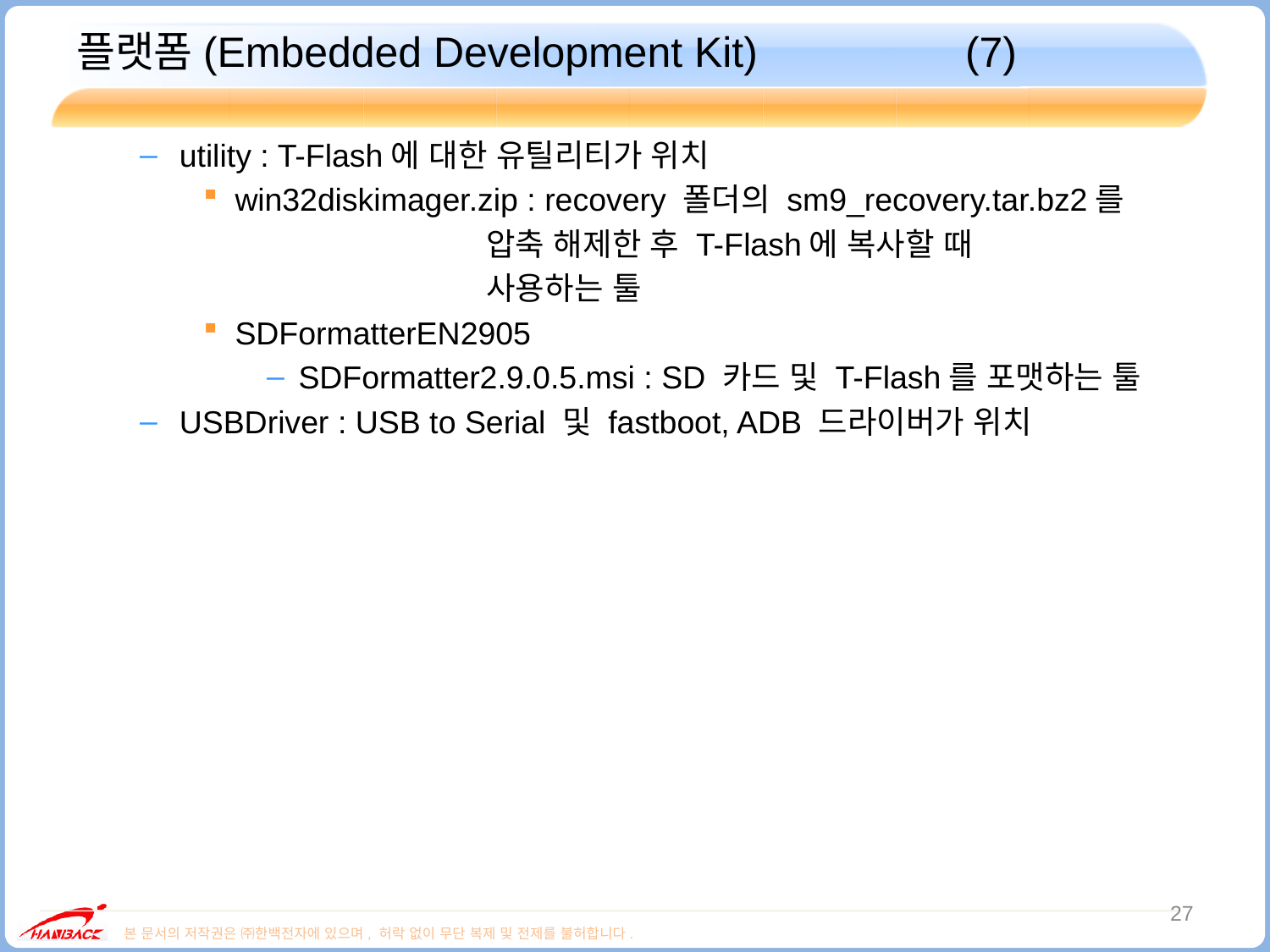

# 플랫폼(Embedded Development Kit)		(7)
utility : T-Flash에 대한 유틸리티가 위치
win32diskimager.zip : recovery 폴더의 sm9_recovery.tar.bz2를
                               압축 해제한 후 T-Flash에 복사할 때
                               사용하는 툴
SDFormatterEN2905
SDFormatter2.9.0.5.msi : SD 카드 및 T-Flash를 포맷하는 툴
USBDriver : USB to Serial 및 fastboot, ADB 드라이버가 위치
27